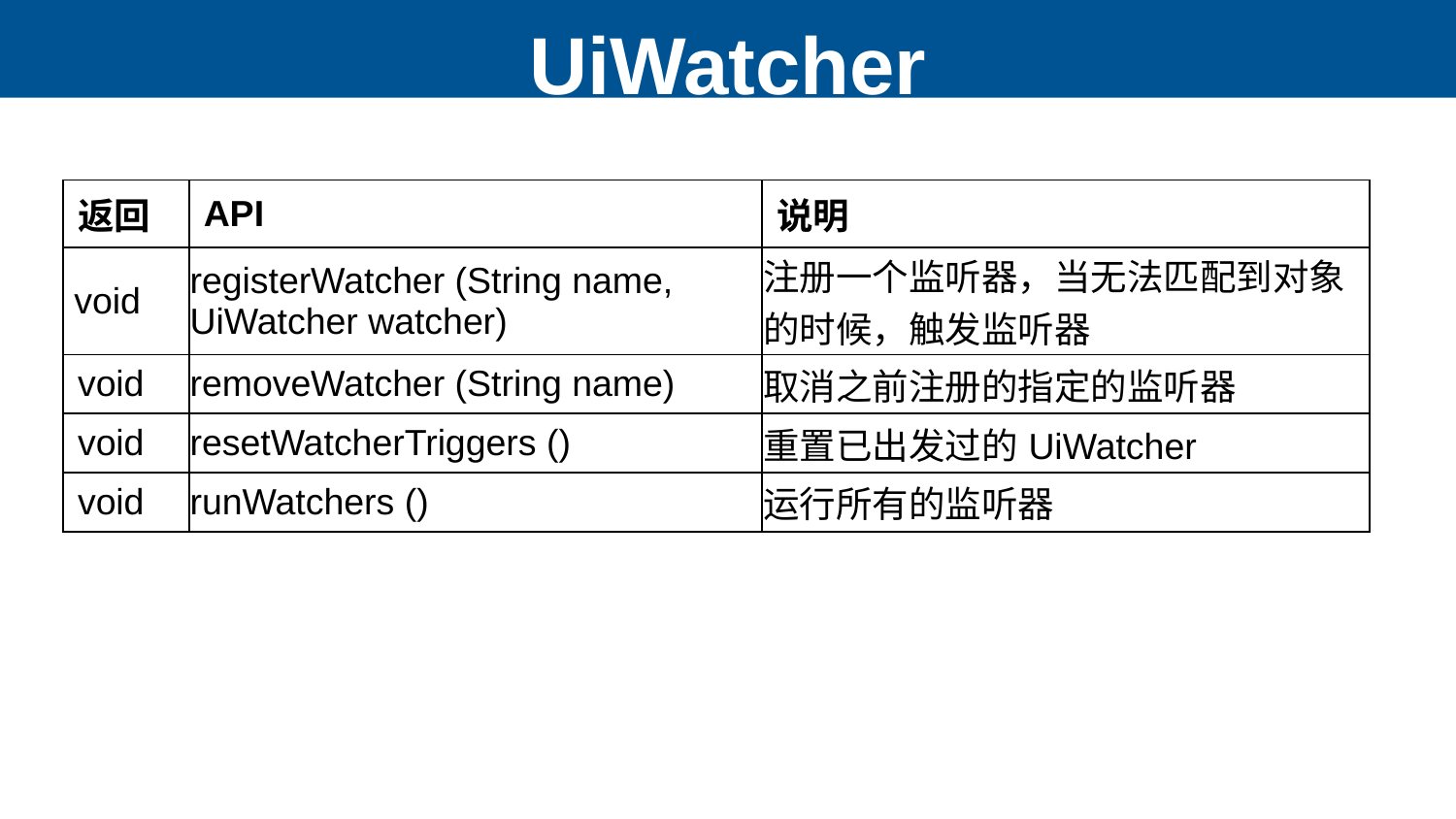

# UiWatcher
| 返回 | API | 说明 |
| --- | --- | --- |
| void | registerWatcher (String name, UiWatcher watcher) | 注册一个监听器，当无法匹配到对象的时候，触发监听器 |
| void | removeWatcher (String name) | 取消之前注册的指定的监听器 |
| void | resetWatcherTriggers () | 重置已出发过的UiWatcher |
| void | runWatchers () | 运行所有的监听器 |